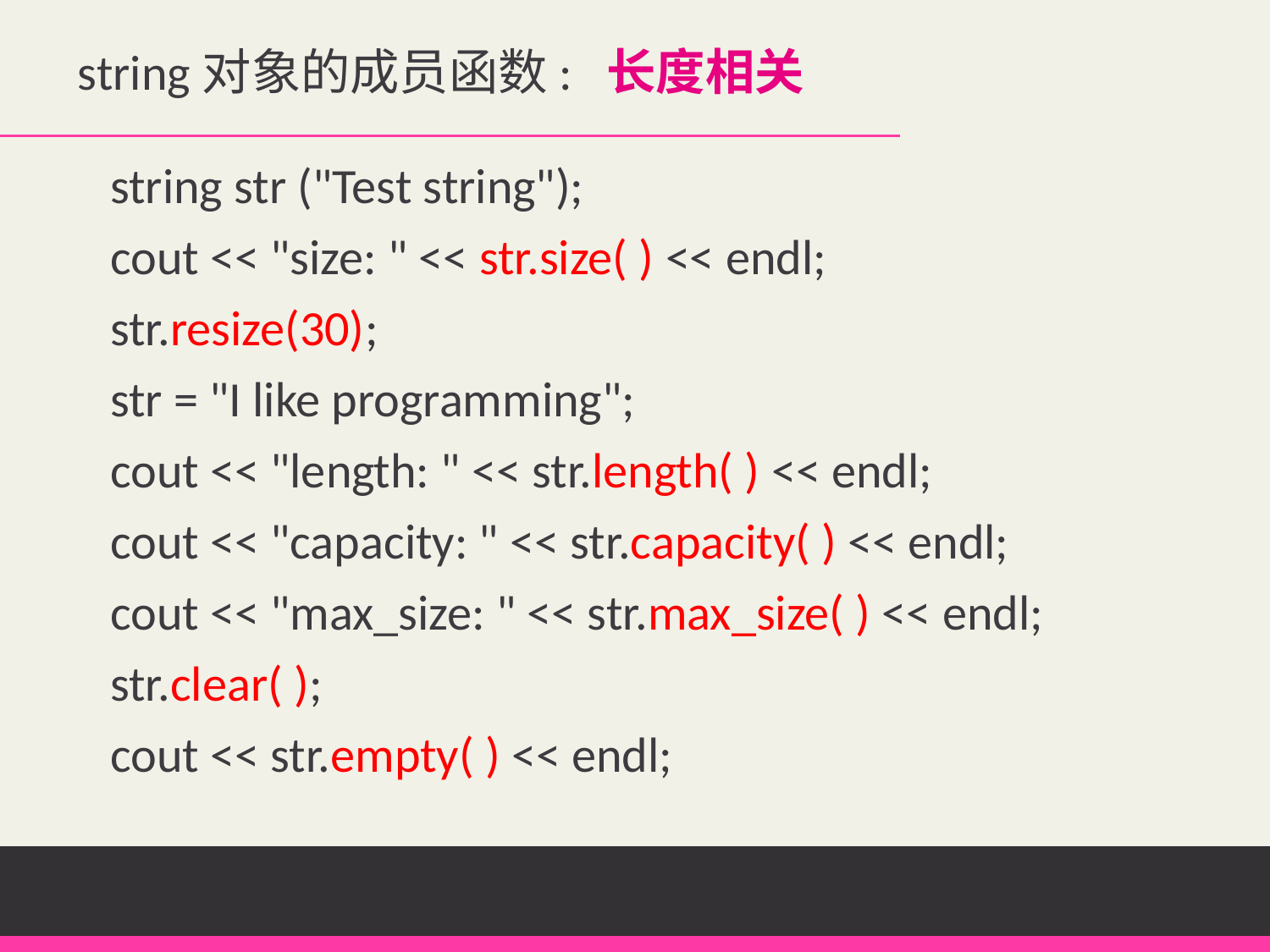

string对象的成员函数:  长度相关
  string str ("Test string");
  cout << "size: " << str.size( ) << endl;
  str.resize(30);
  str = "I like programming";
  cout << "length: " << str.length( ) << endl;
  cout << "capacity: " << str.capacity( ) << endl;
  cout << "max_size: " << str.max_size( ) << endl;
  str.clear( );
  cout << str.empty( ) << endl;